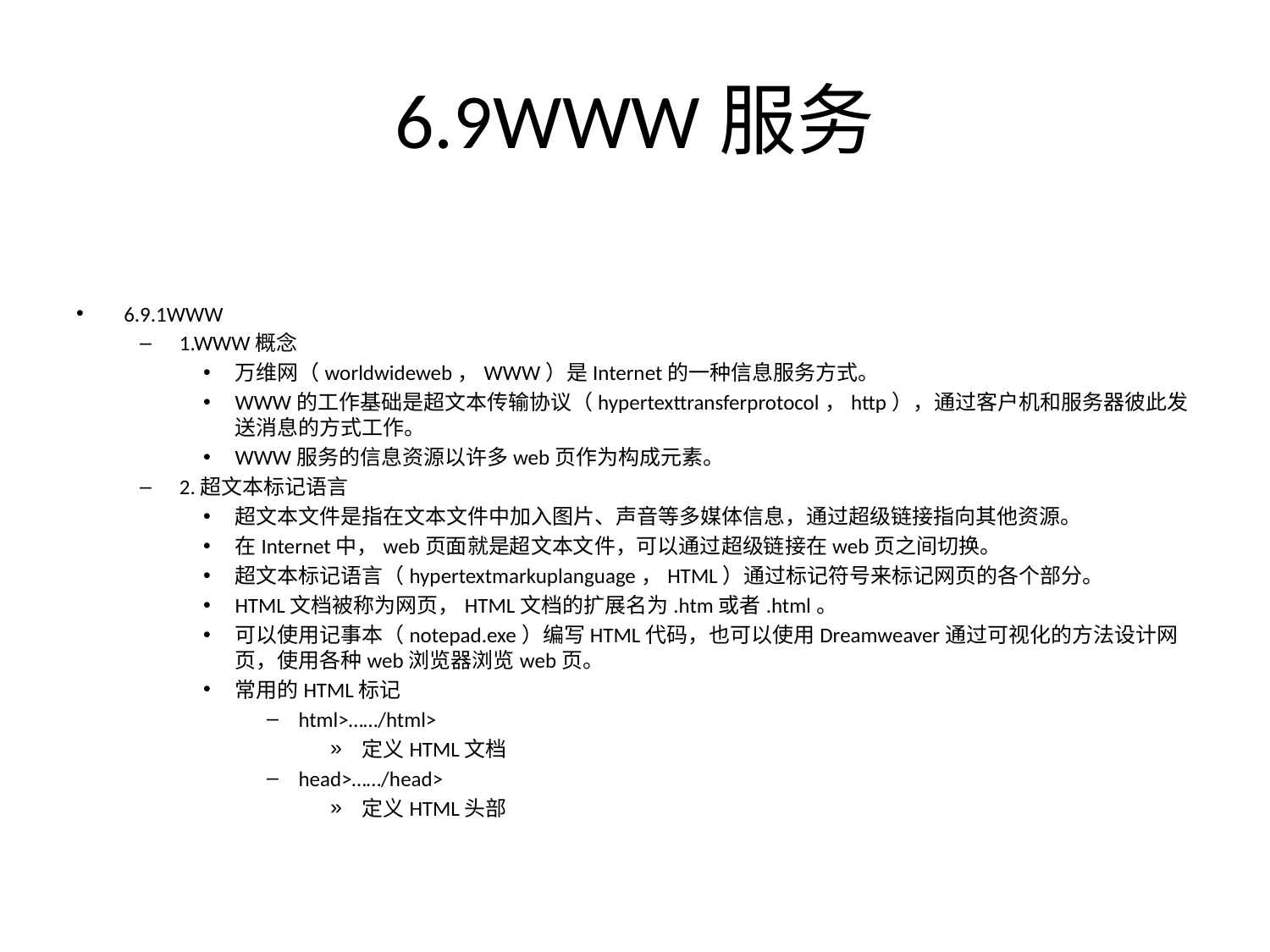

# 6.9WWW服务

6.9.1WWW
1.WWW概念
万维网（worldwideweb，WWW）是Internet的一种信息服务方式。
WWW的工作基础是超文本传输协议（hypertexttransferprotocol，http），通过客户机和服务器彼此发送消息的方式工作。
WWW服务的信息资源以许多web页作为构成元素。
2.超文本标记语言
超文本文件是指在文本文件中加入图片、声音等多媒体信息，通过超级链接指向其他资源。
在Internet中，web页面就是超文本文件，可以通过超级链接在web页之间切换。
超文本标记语言（hypertextmarkuplanguage，HTML）通过标记符号来标记网页的各个部分。
HTML文档被称为网页，HTML文档的扩展名为.htm或者.html。
可以使用记事本（notepad.exe）编写HTML代码，也可以使用Dreamweaver通过可视化的方法设计网页，使用各种web浏览器浏览web页。
常用的HTML标记
html>……/html>
定义HTML文档
head>……/head>
定义HTML头部